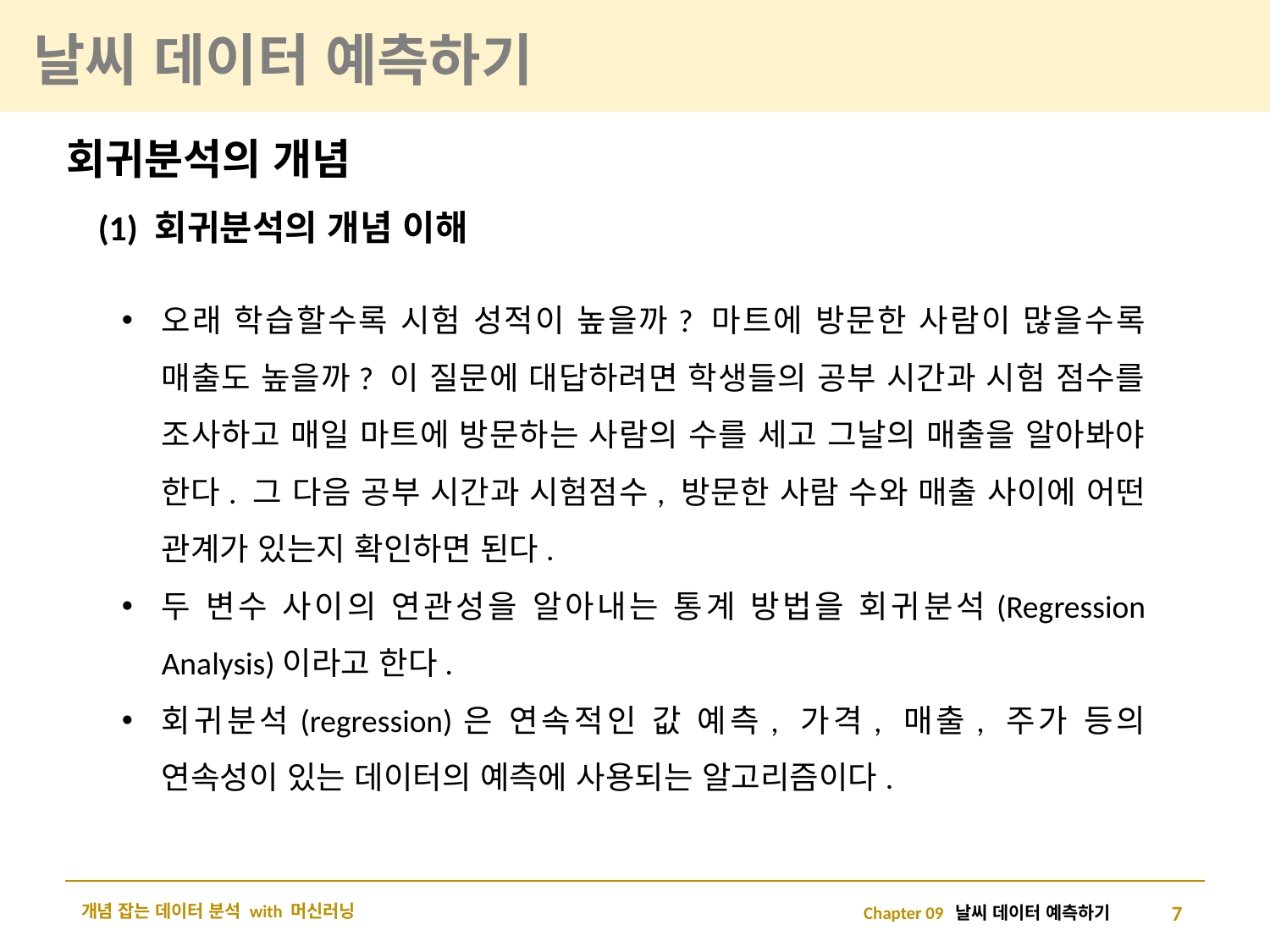

# 날씨 데이터 예측하기
회귀분석의 개념
(1) 회귀분석의 개념 이해
오래 학습할수록 시험 성적이 높을까? 마트에 방문한 사람이 많을수록 매출도 높을까? 이 질문에 대답하려면 학생들의 공부 시간과 시험 점수를 조사하고 매일 마트에 방문하는 사람의 수를 세고 그날의 매출을 알아봐야 한다. 그 다음 공부 시간과 시험점수, 방문한 사람 수와 매출 사이에 어떤 관계가 있는지 확인하면 된다.
두 변수 사이의 연관성을 알아내는 통계 방법을 회귀분석(Regression Analysis)이라고 한다.
회귀분석(regression)은 연속적인 값 예측, 가격, 매출, 주가 등의 연속성이 있는 데이터의 예측에 사용되는 알고리즘이다.